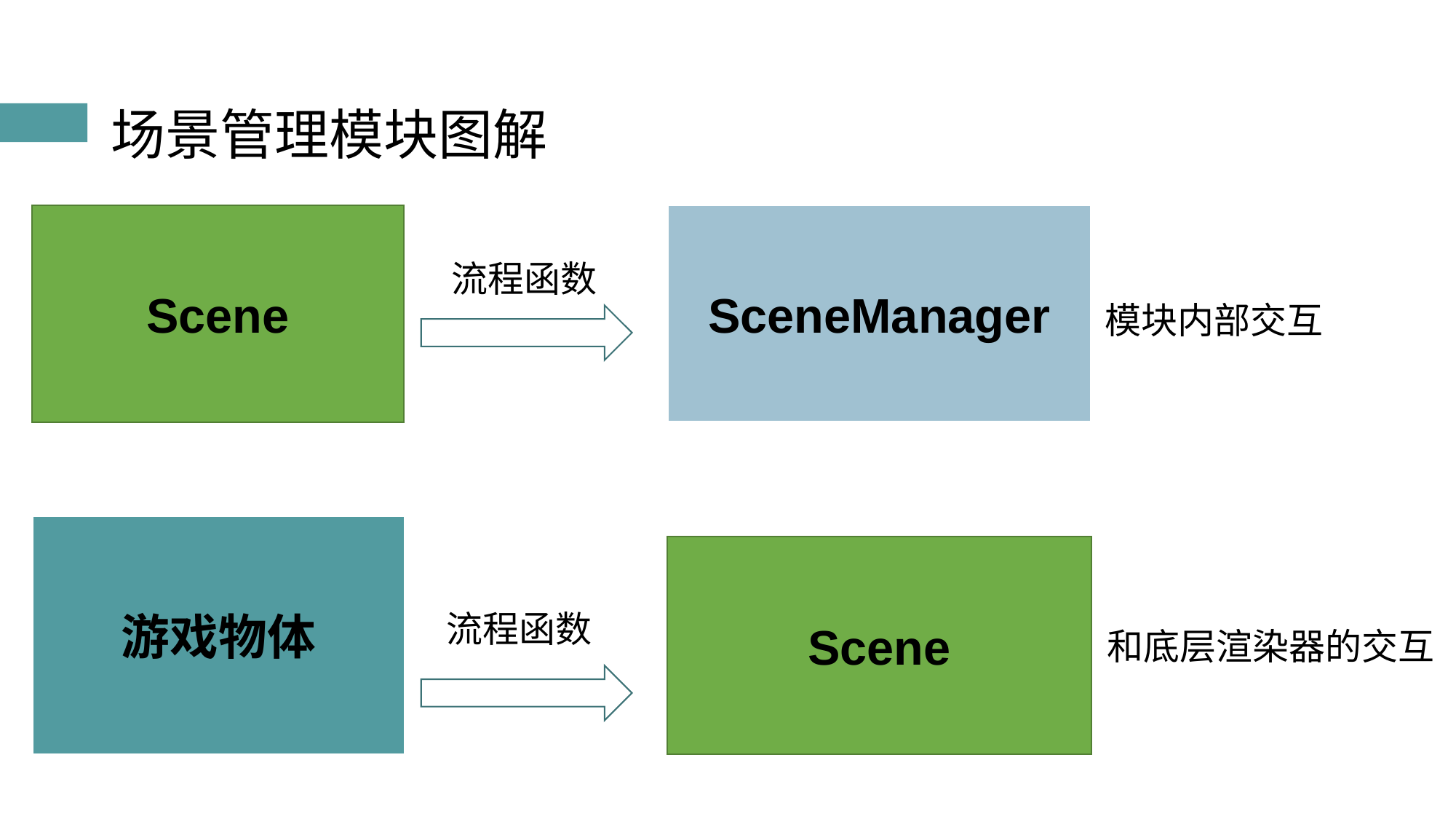

# 场景管理模块图解
Scene
SceneManager
流程函数
模块内部交互

游戏物体
Scene
流程函数
和底层渲染器的交互